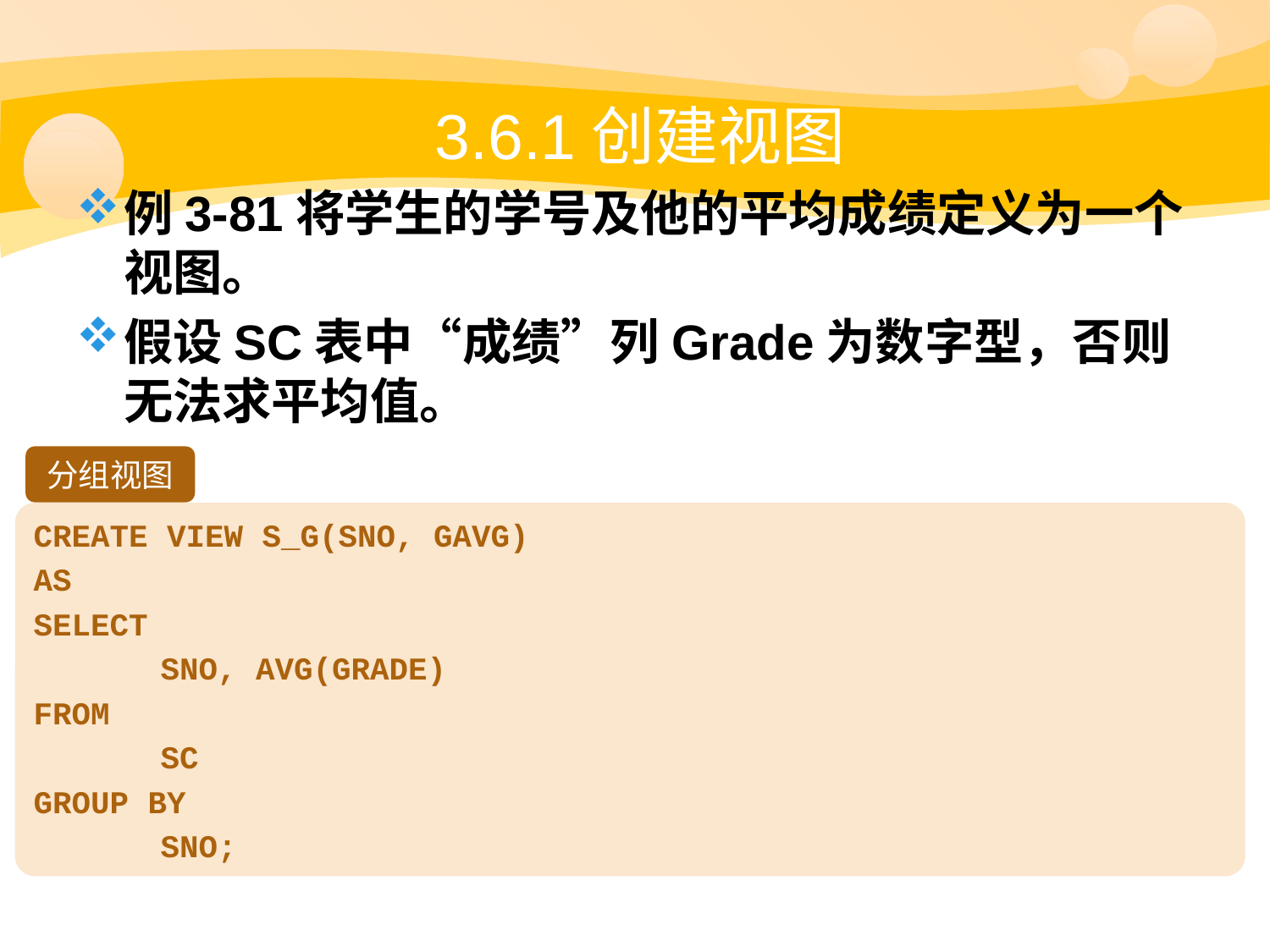

# 3.6.1创建视图
例3-81将学生的学号及他的平均成绩定义为一个视图。
假设SC表中“成绩”列Grade为数字型，否则无法求平均值。
分组视图
CREATE VIEW S_G(SNO, GAVG)
AS
SELECT
	SNO, AVG(GRADE)
FROM
	SC
GROUP BY
	SNO;